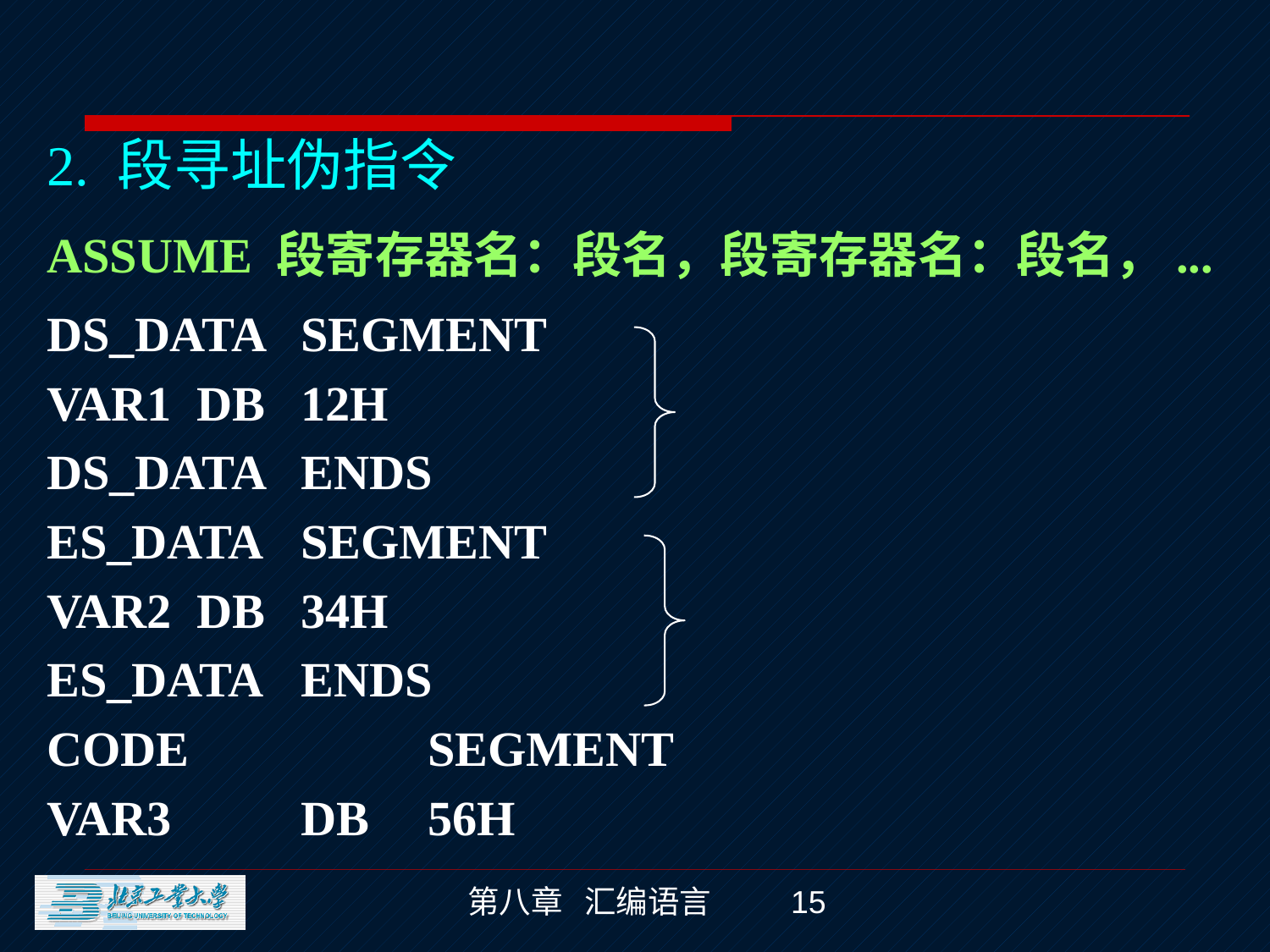

2. 段寻址伪指令
ASSUME 段寄存器名：段名，段寄存器名：段名，...
DS_DATA	SEGMENT
VAR1  DB	12H
DS_DATA	ENDS
ES_DATA	SEGMENT
VAR2  DB	34H
ES_DATA	ENDS
CODE		SEGMENT
VAR3		DB	56H